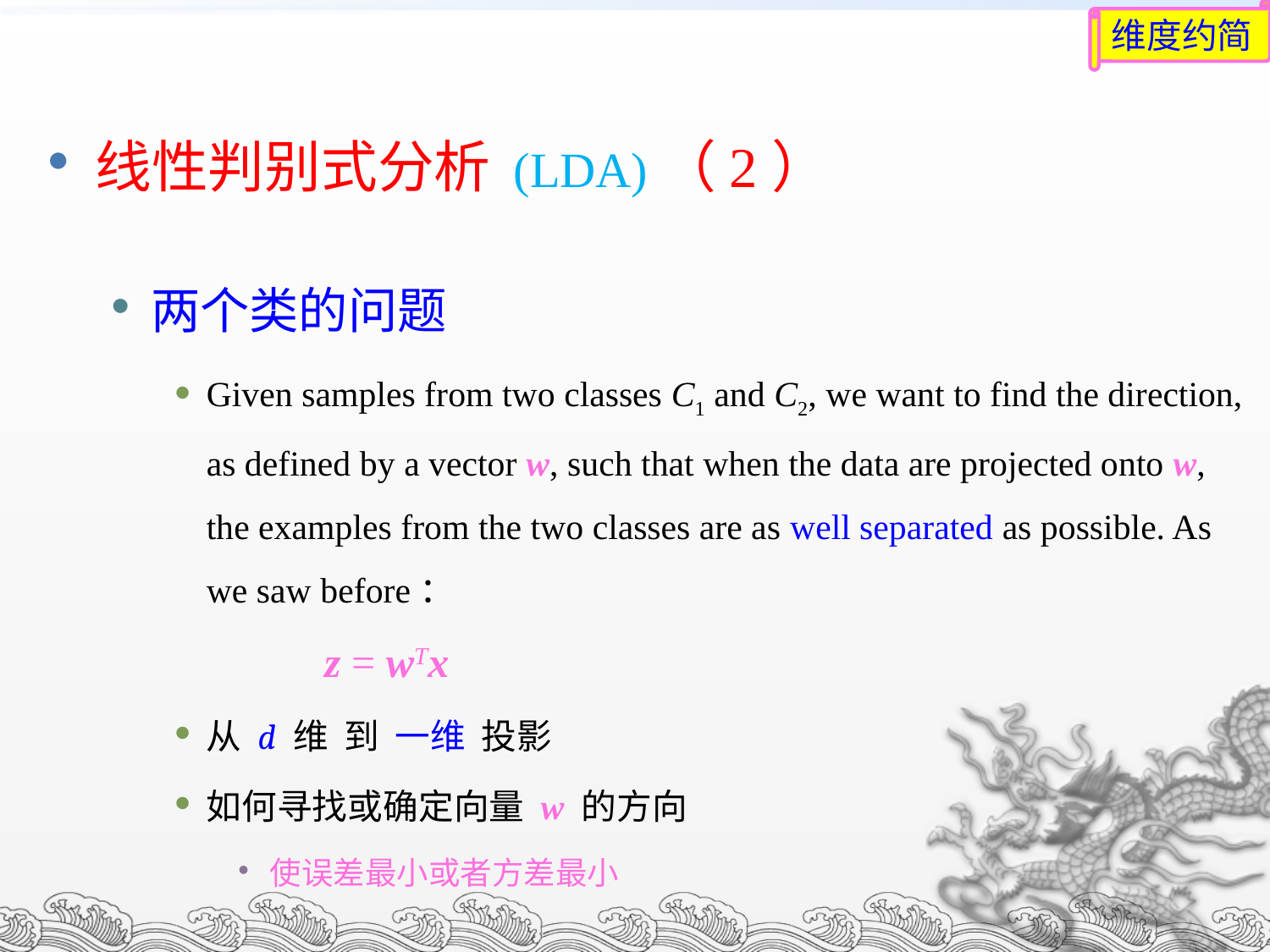

维度约简

线性判别式分析 (LDA)（2）

两个类的问题
Given samples from two classes C1 and C2, we want to find the direction, as defined by a vector w, such that when the data are projected onto w, the examples from the two classes are as well separated as possible. As we saw before：
              z = wTx
从 d 维  到  一维  投影
如何寻找或确定向量 w 的方向
使误差最小或者方差最小